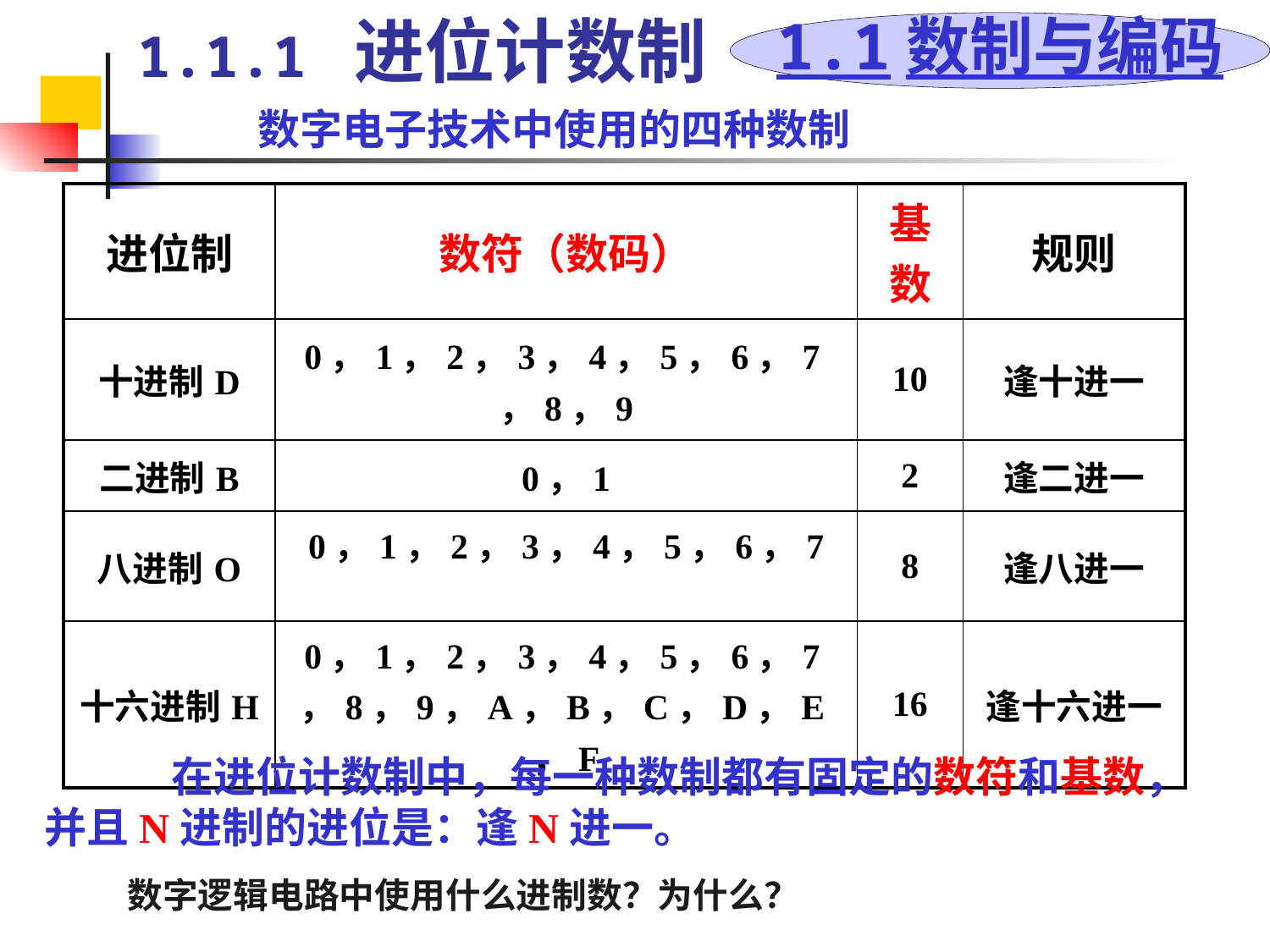

1.1.1 进位计数制
1.1数制与编码

数字电子技术中使用的四种数制
| 进位制 | 数符（数码） | 基数 | 规则 |
| --- | --- | --- | --- |
| 十进制D | 0，1，2，3，4，5，6，7，8，9 | 10 | 逢十进一 |
| 二进制B | 0，1 | 2 | 逢二进一 |
| 八进制O | 0，1，2，3，4，5，6，7 | 8 | 逢八进一 |
| 十六进制H | 0，1，2，3，4，5，6，7，8，9，A，B，C，D，E，F | 16 | 逢十六进一 |
	在进位计数制中，每一种数制都有固定的数符和基数，并且N进制的进位是：逢N进一。
数字逻辑电路中使用什么进制数？为什么？